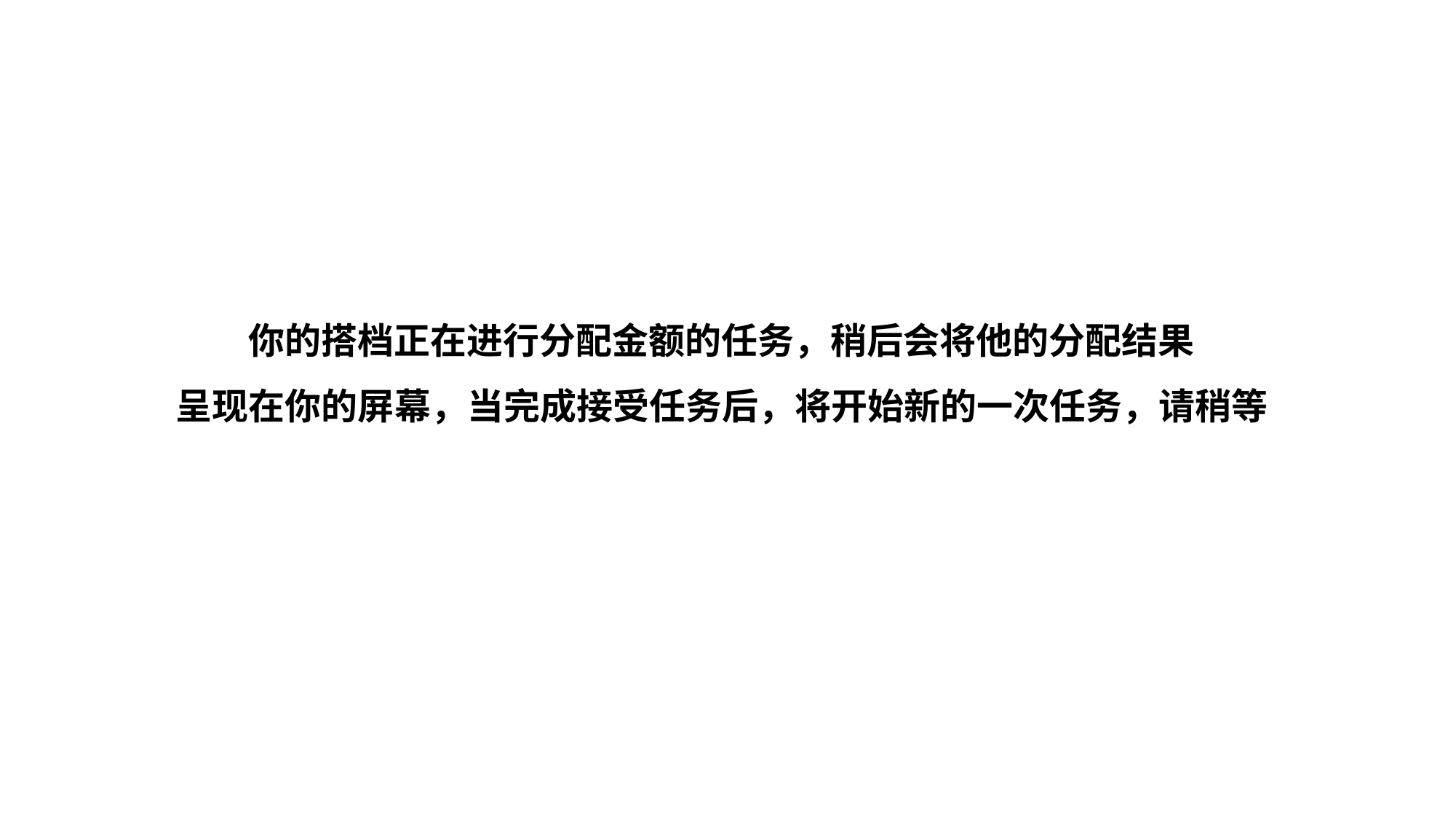

你的搭档正在进行分配金额的任务，稍后会将他的分配结果
呈现在你的屏幕，当完成接受任务后，将开始新的一次任务，请稍等